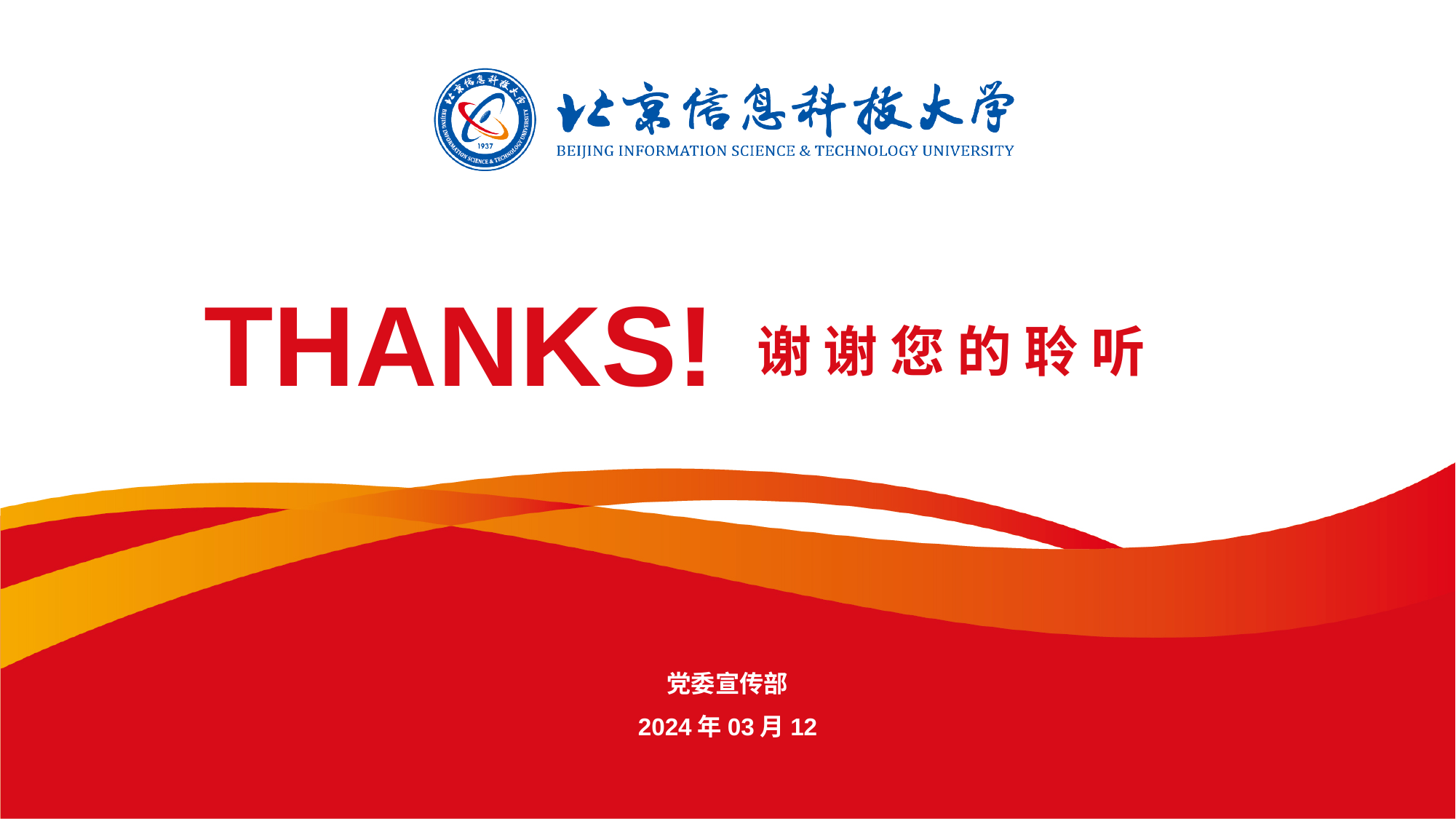

THANKS!
谢 谢 您 的 聆 听
党委宣传部
2024年03月12